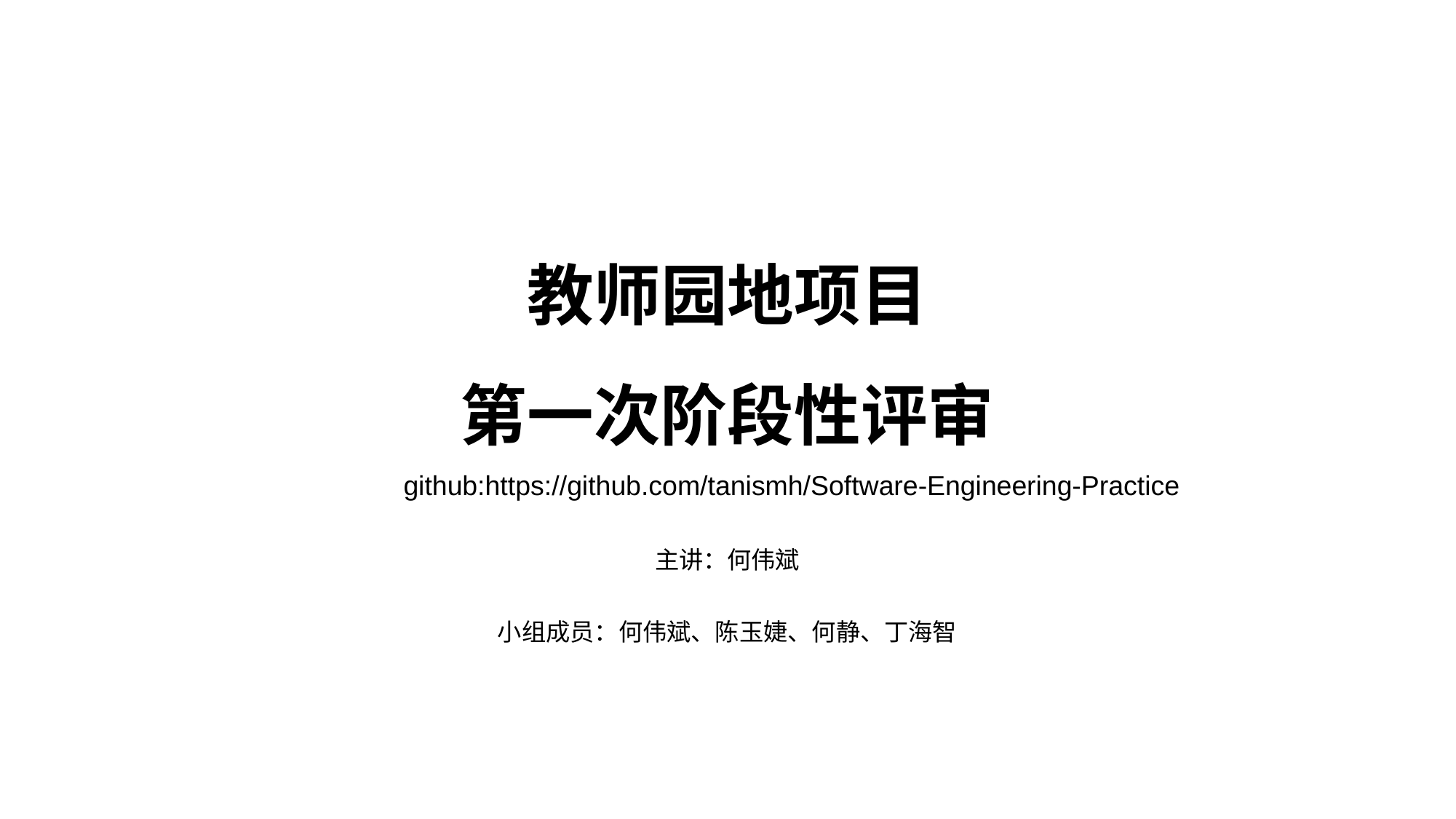

教师园地项目
第一次阶段性评审
github:https://github.com/tanismh/Software-Engineering-Practice
主讲：何伟斌
小组成员：何伟斌、陈玉婕、何静、丁海智